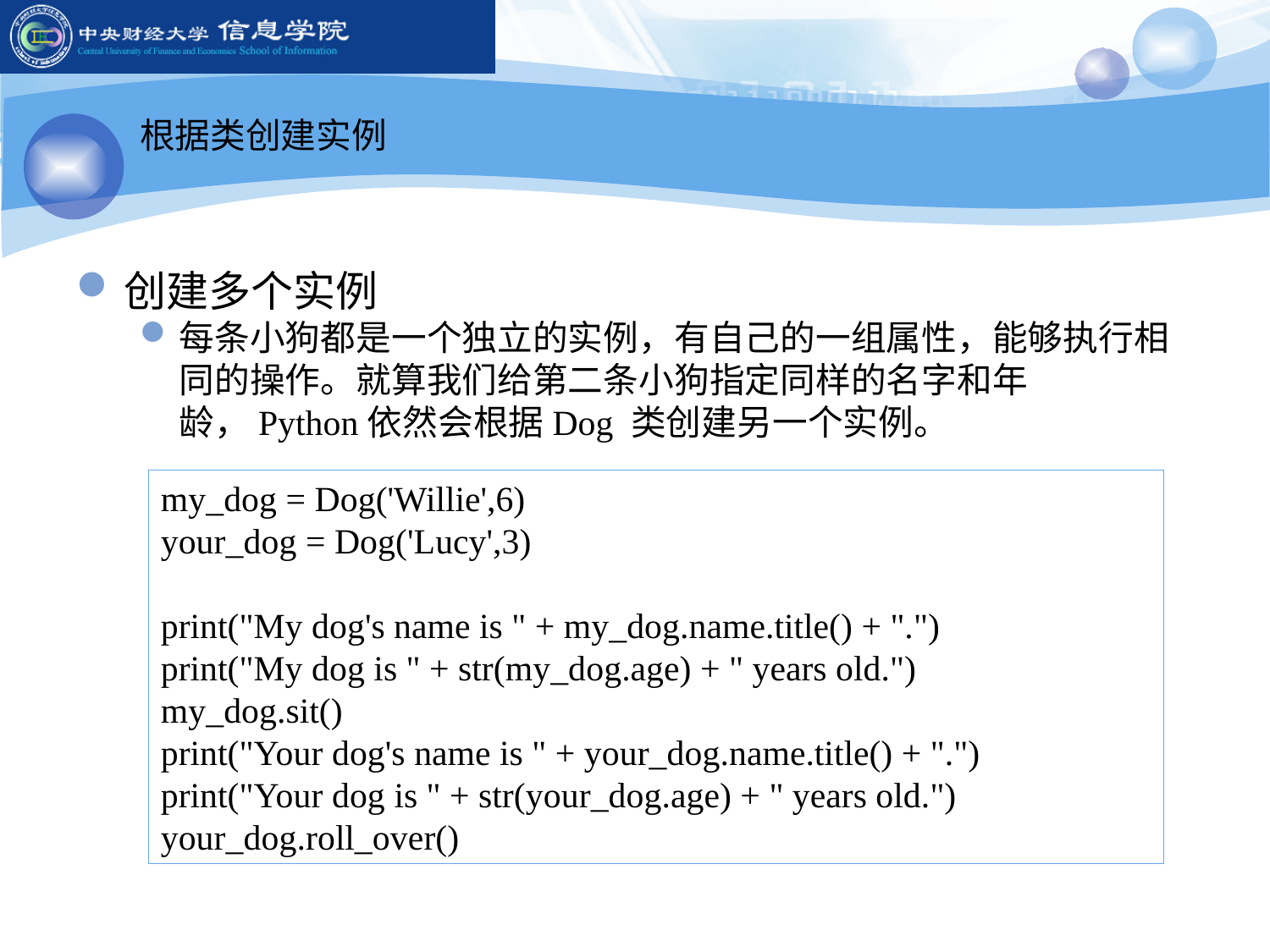

根据类创建实例
创建多个实例
每条小狗都是一个独立的实例，有自己的一组属性，能够执行相同的操作。就算我们给第二条小狗指定同样的名字和年龄，Python依然会根据Dog 类创建另一个实例。
my_dog = Dog('Willie',6)
your_dog = Dog('Lucy',3)

print("My dog's name is " + my_dog.name.title() + ".")
print("My dog is " + str(my_dog.age) + " years old.")
my_dog.sit()
print("Your dog's name is " + your_dog.name.title() + ".")
print("Your dog is " + str(your_dog.age) + " years old.")
your_dog.roll_over()